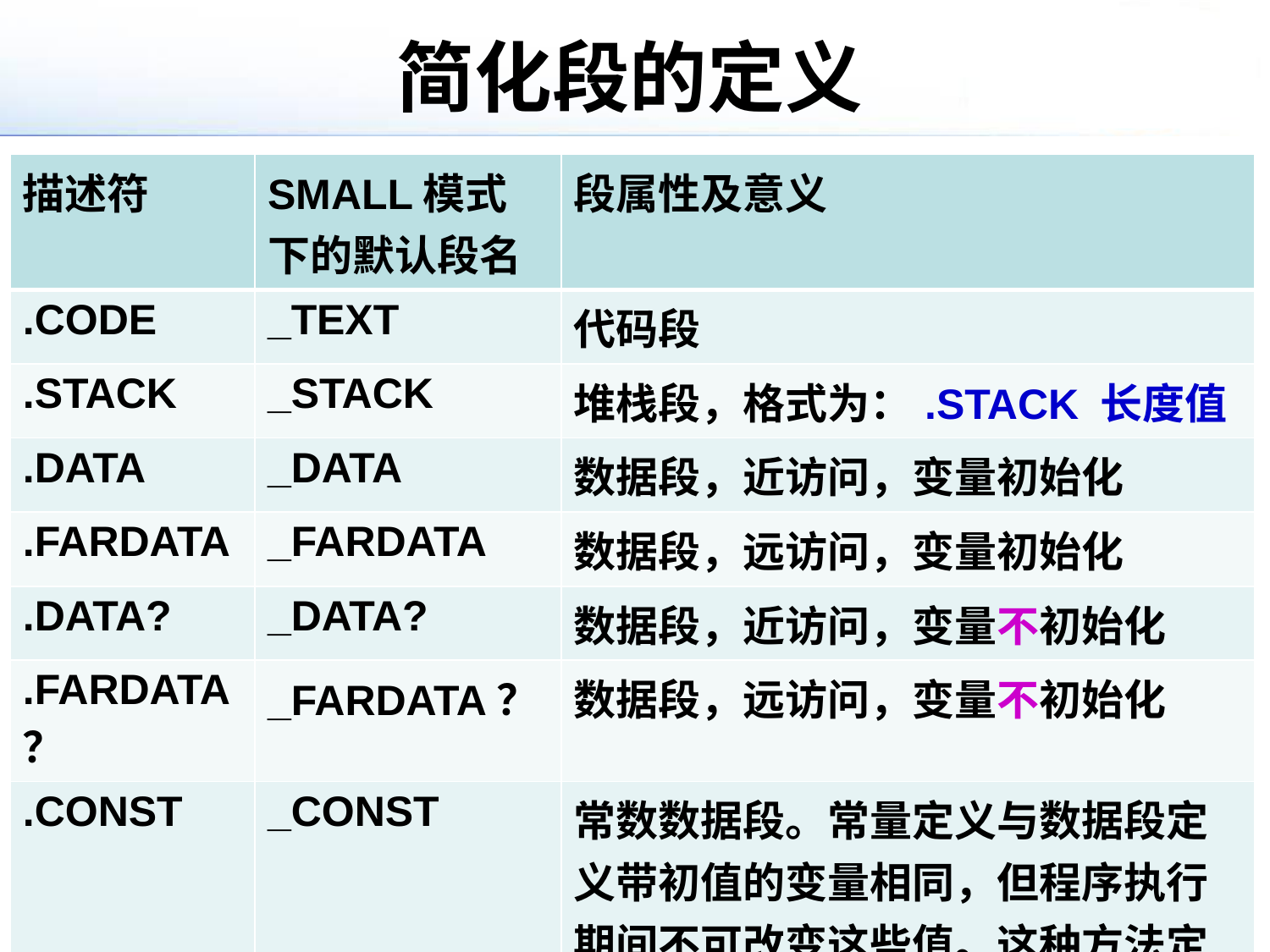

# 简化段的定义
| 描述符 | SMALL模式下的默认段名 | 段属性及意义 |
| --- | --- | --- |
| .CODE | \_TEXT | 代码段 |
| .STACK | \_STACK | 堆栈段，格式为：.STACK 长度值 |
| .DATA | \_DATA | 数据段，近访问，变量初始化 |
| .FARDATA | \_FARDATA | 数据段，远访问，变量初始化 |
| .DATA? | \_DATA? | 数据段，近访问，变量不初始化 |
| .FARDATA？ | \_FARDATA？ | 数据段，远访问，变量不初始化 |
| .CONST | \_CONST | 常数数据段。常量定义与数据段定义带初值的变量相同，但程序执行期间不可改变这些值。这种方法定义的常量分配存储空间，与用EQU、“=”定义的常量不同。 |